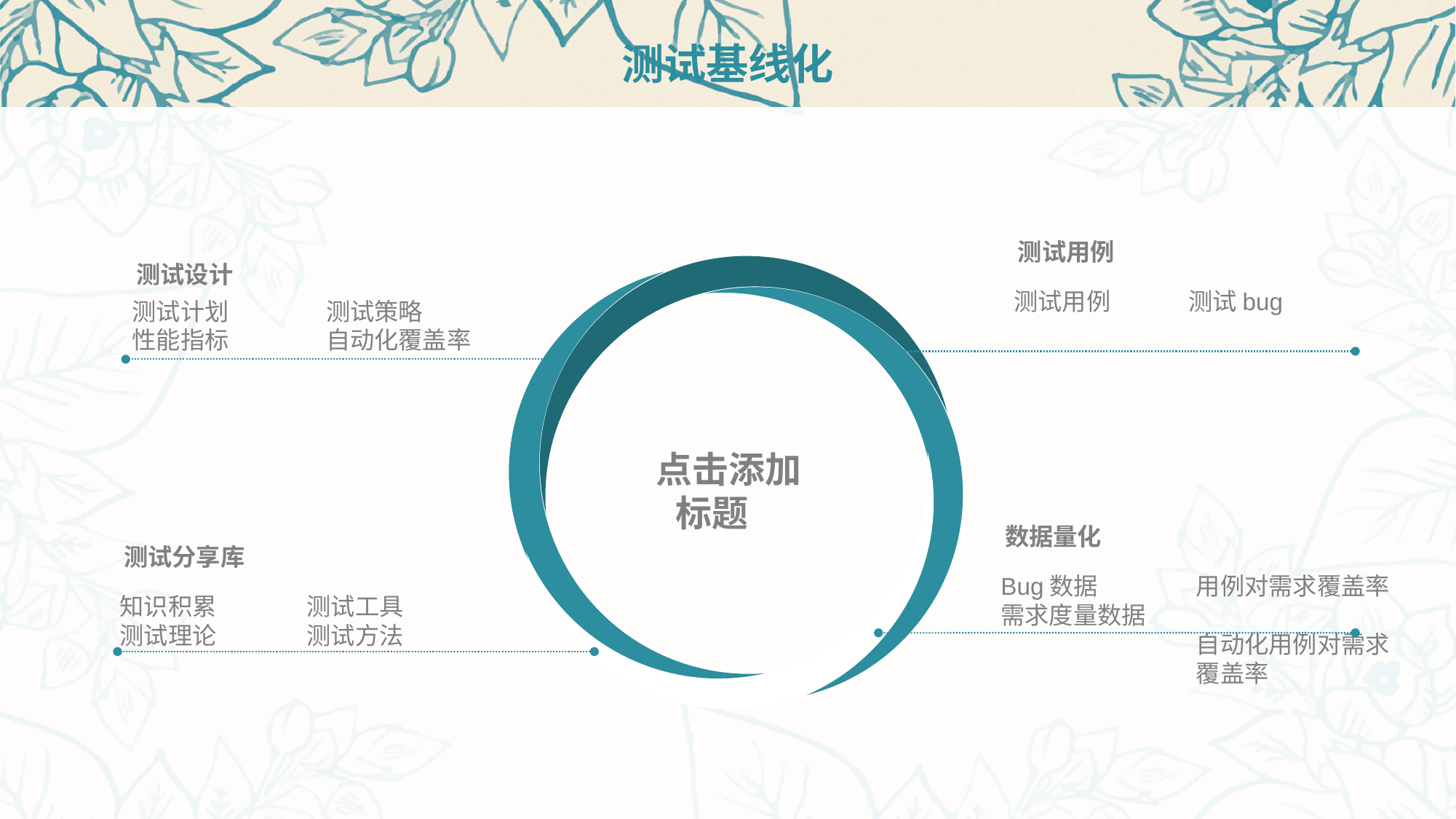

# 测试基线化

测试用例
测试bug

测试用例

测试设计
测试策略
自动化覆盖率
测试计划
性能指标

点击添加标题
数据量化
用例对需求覆盖率
自动化用例对需求覆盖率
Bug数据
需求度量数据

测试分享库
测试工具
测试方法
知识积累
测试理论